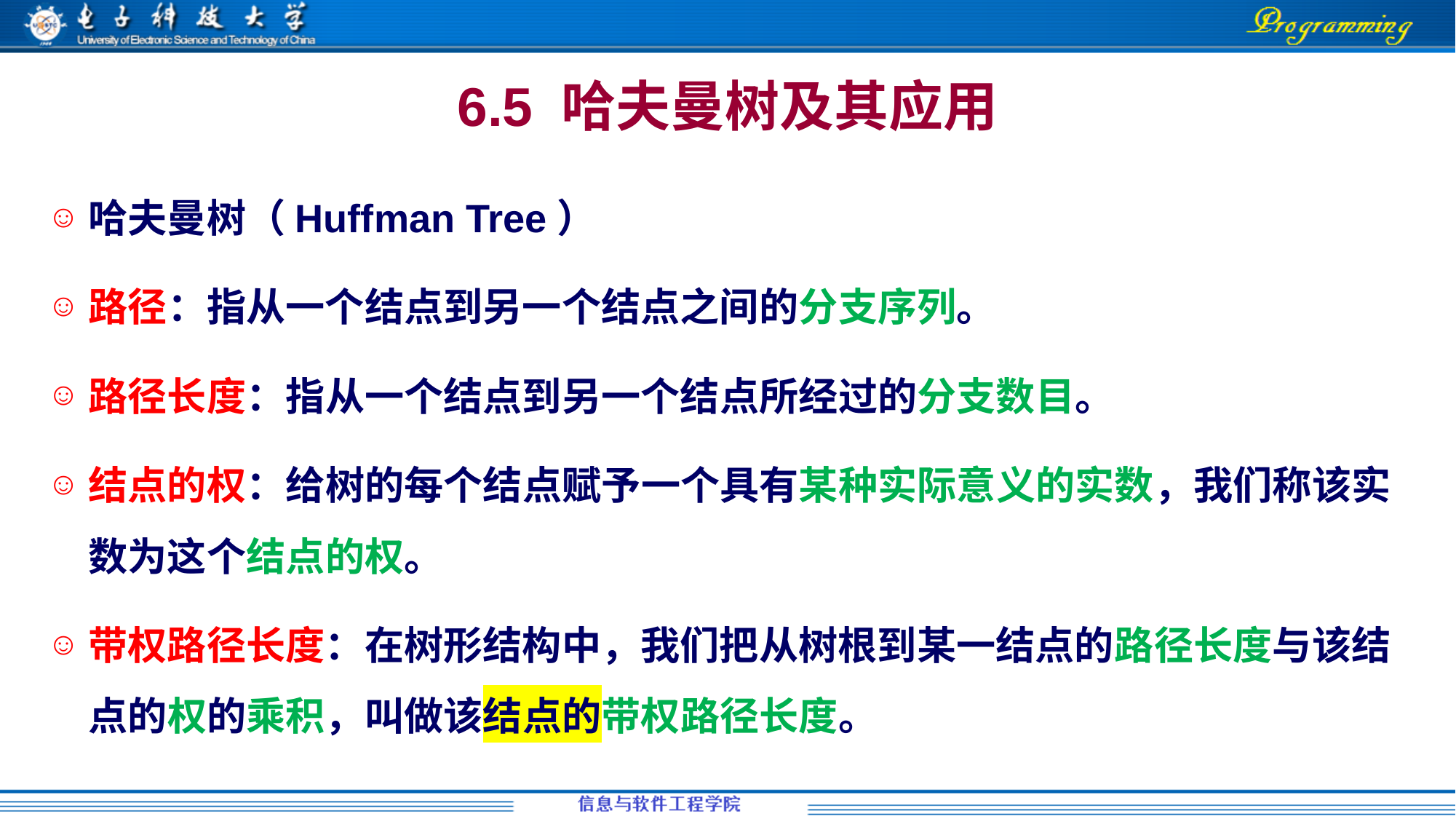

# 6.5 哈夫曼树及其应用
哈夫曼树（Huffman Tree）
路径：指从一个结点到另一个结点之间的分支序列。
路径长度：指从一个结点到另一个结点所经过的分支数目。
结点的权：给树的每个结点赋予一个具有某种实际意义的实数，我们称该实数为这个结点的权。
带权路径长度：在树形结构中，我们把从树根到某一结点的路径长度与该结点的权的乘积，叫做该结点的带权路径长度。